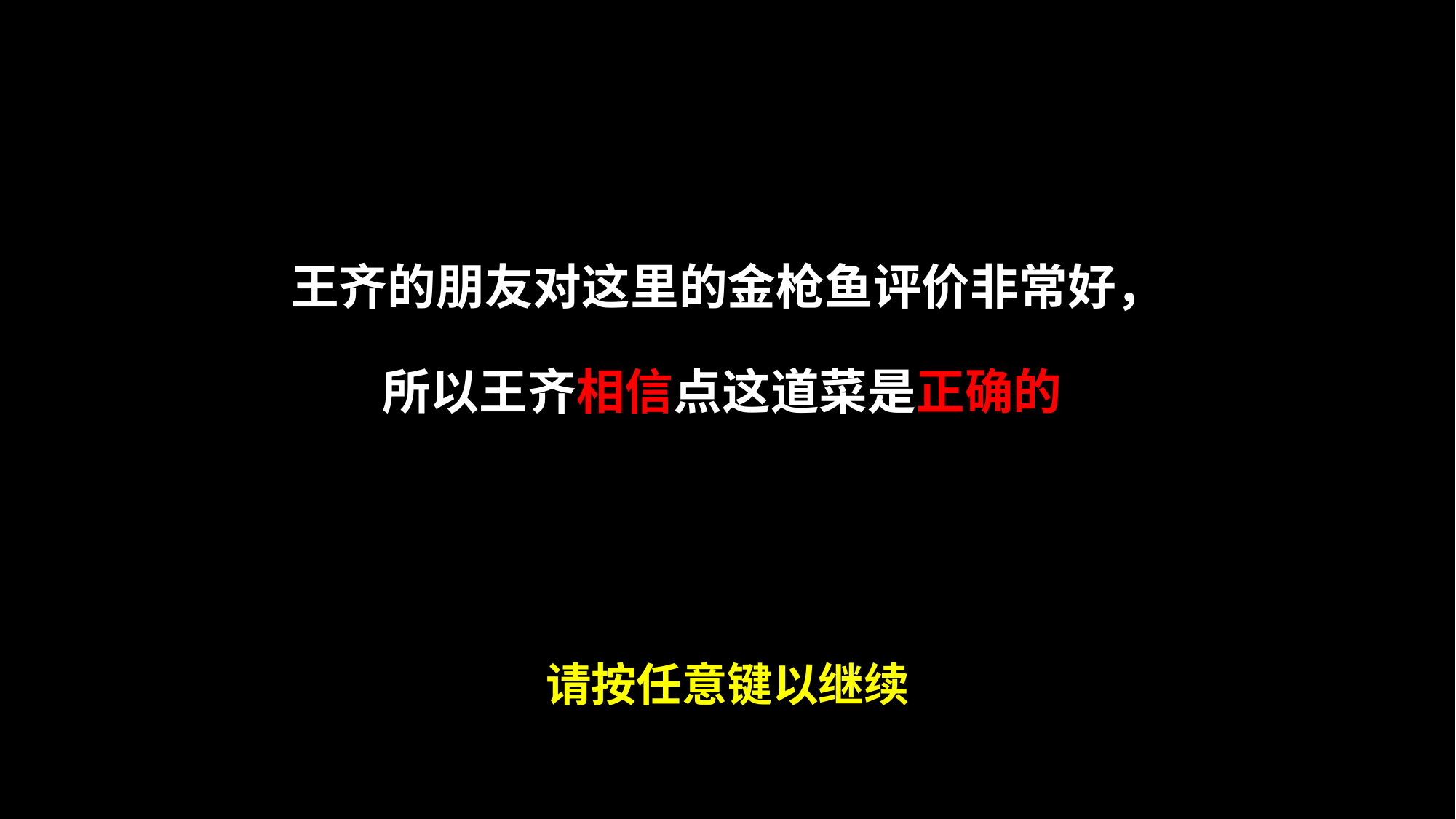

# 王齐的朋友对这里的金枪鱼评价非常好， 所以王齐相信点这道菜是正确的
请按任意键以继续